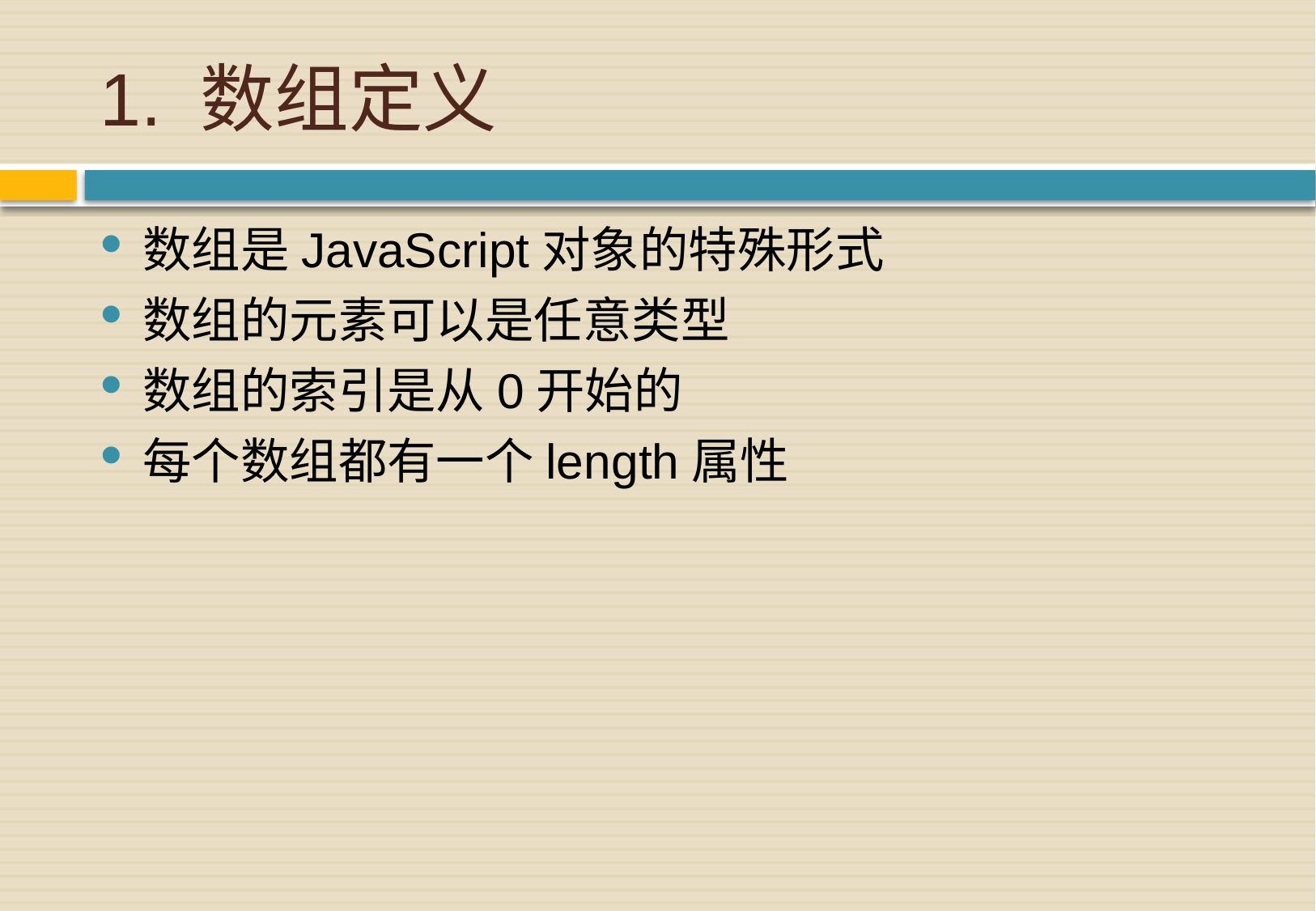

# 1. 数组定义
数组是JavaScript对象的特殊形式
数组的元素可以是任意类型
数组的索引是从0开始的
每个数组都有一个length属性